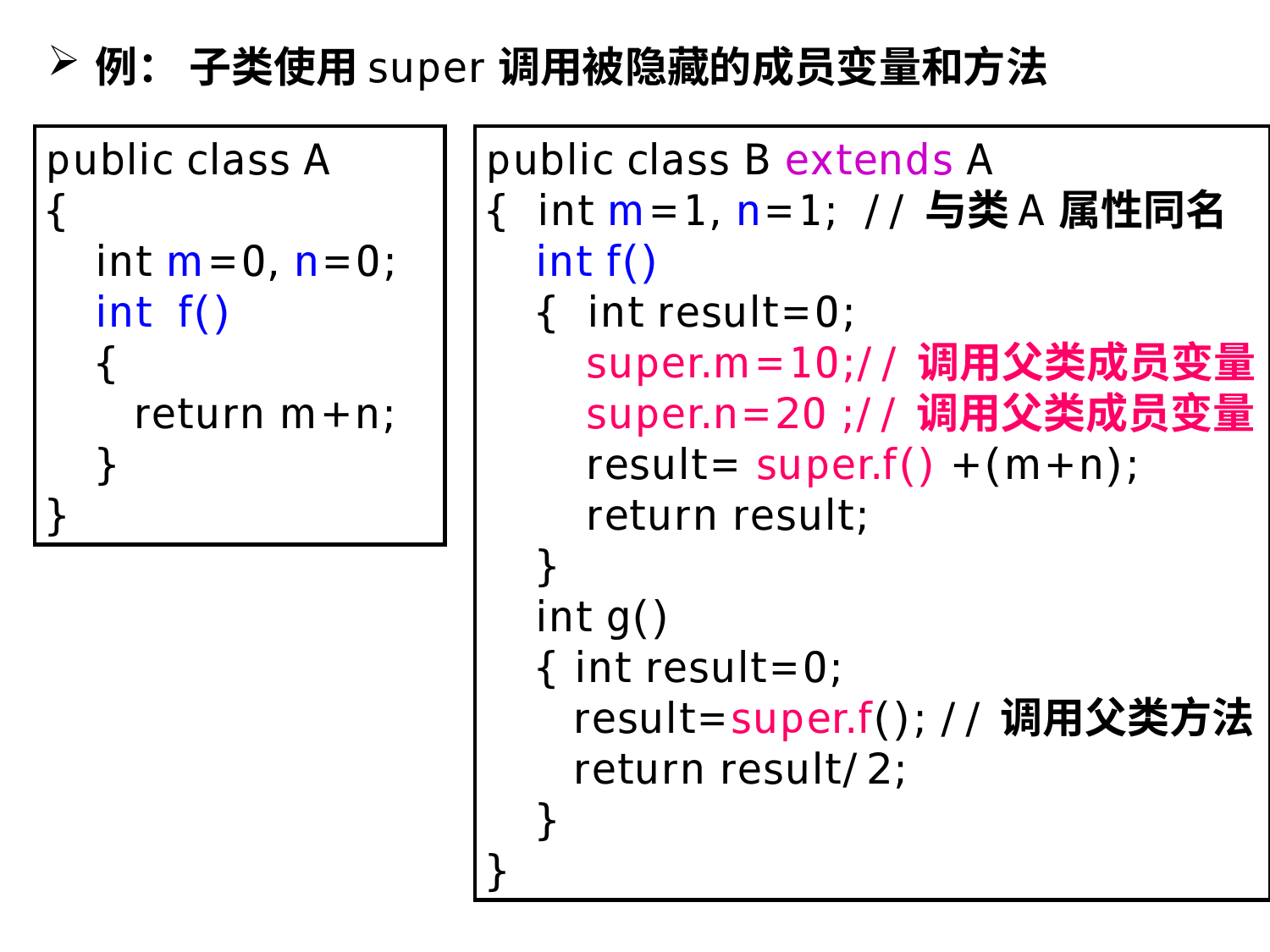

例： 子类使用super调用被隐藏的成员变量和方法
public class A
{
    int m=0, n=0;
    int  f()
    {
       return m+n;
    }
}
public class B extends A
{  int m=1, n=1;  //与类A属性同名
    int f()
    {  int result=0;
        super.m=10;//调用父类成员变量
        super.n=20 ;//调用父类成员变量
        result= super.f() +(m+n);
        return result;
    }
    int g()
    { int result=0;
       result=super.f(); //调用父类方法
       return result/2;
    }
}